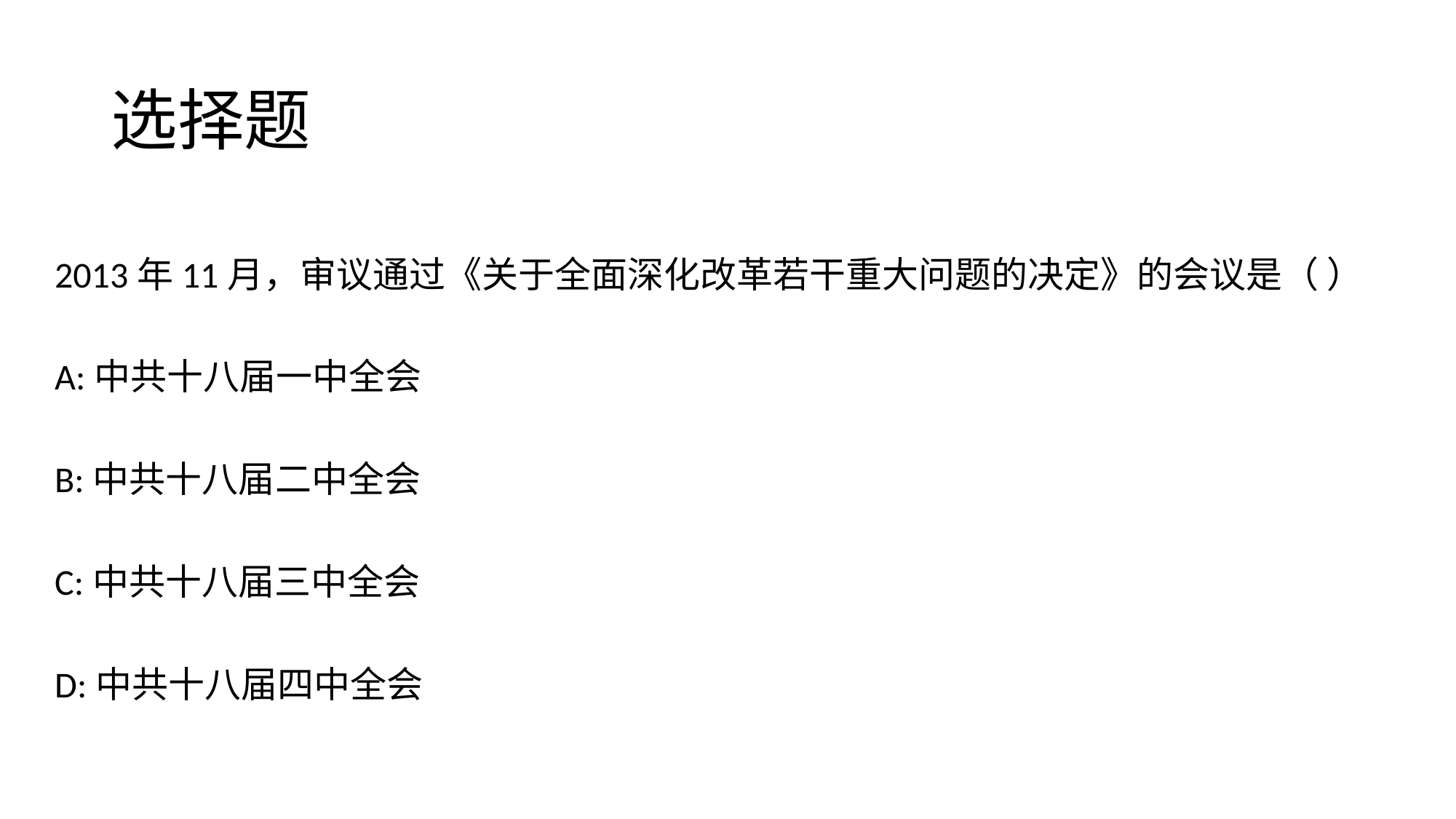

# 选择题
2013年11月，审议通过《关于全面深化改革若干重大问题的决定》的会议是（ ）
A:中共十八届一中全会
B:中共十八届二中全会
C:中共十八届三中全会
D:中共十八届四中全会